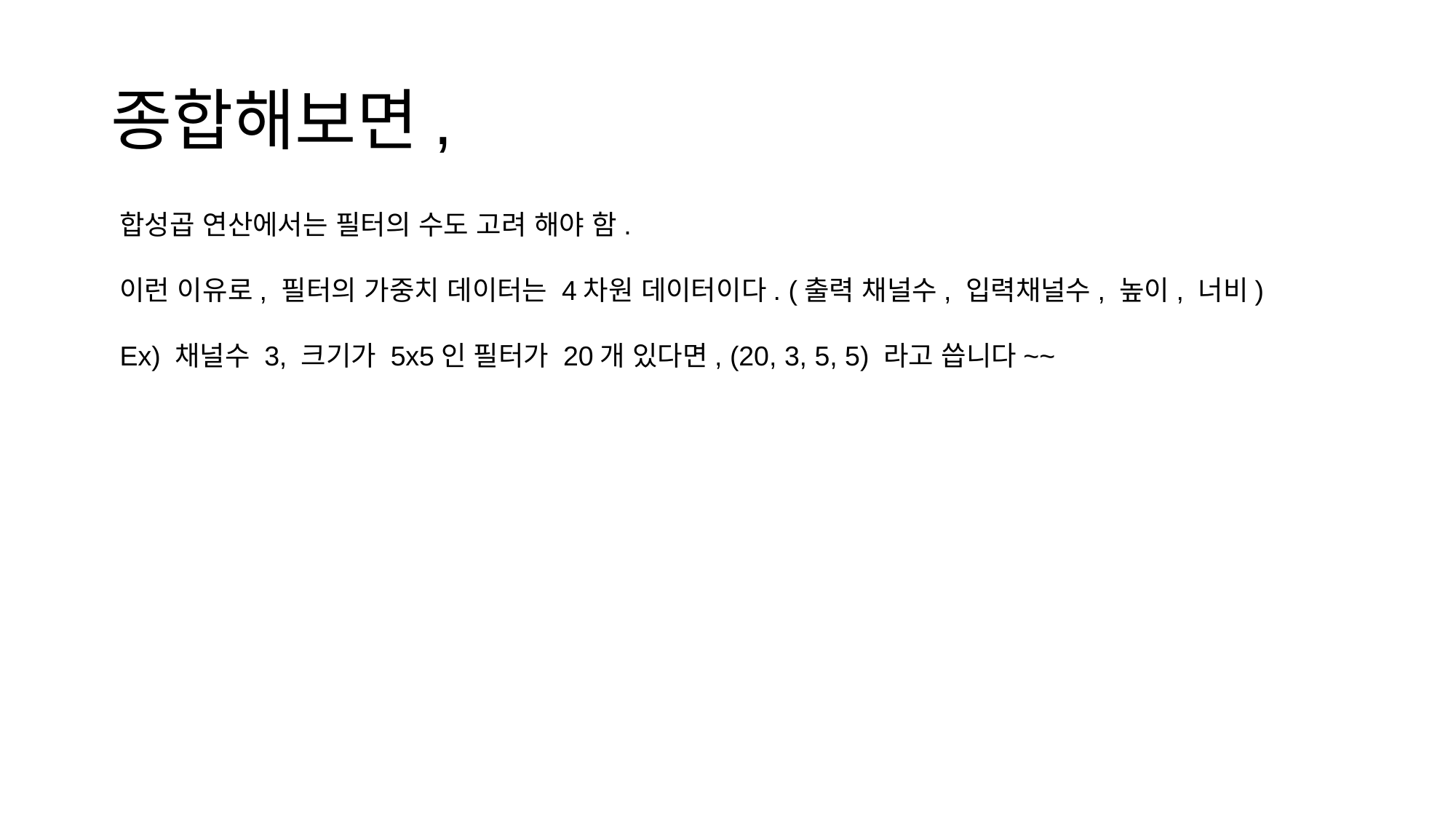

# 종합해보면,
합성곱 연산에서는 필터의 수도 고려 해야 함.

이런 이유로, 필터의 가중치 데이터는 4차원 데이터이다. (출력 채널수, 입력채널수, 높이, 너비)

Ex) 채널수 3, 크기가 5x5인 필터가 20개 있다면, (20, 3, 5, 5) 라고 씁니다~~